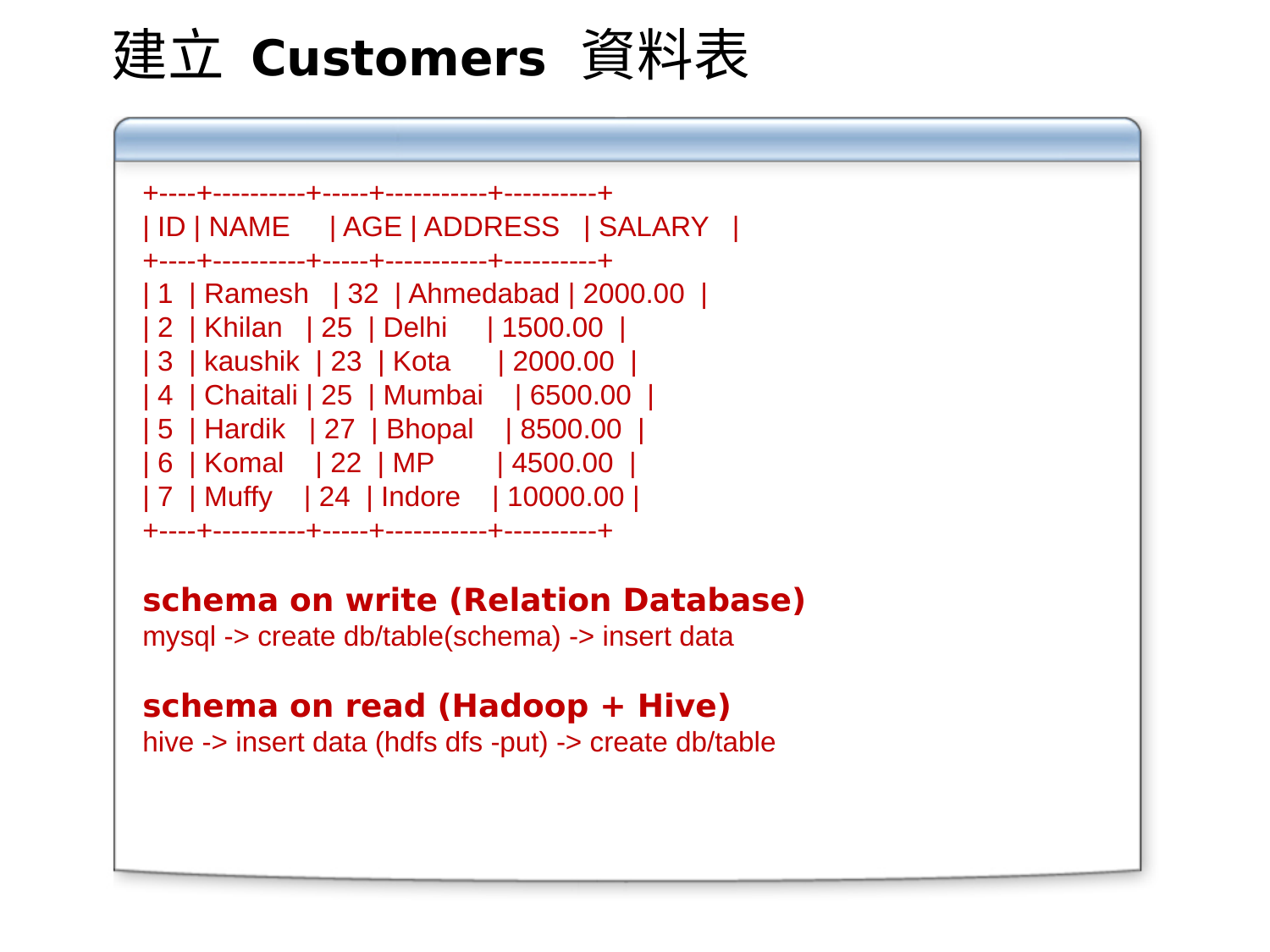

建立 Customers 資料表
+----+----------+-----+-----------+----------+
| ID | NAME     | AGE | ADDRESS   | SALARY   |
+----+----------+-----+-----------+----------+
| 1  | Ramesh   | 32  | Ahmedabad | 2000.00  |
| 2  | Khilan   | 25  | Delhi     | 1500.00  |
| 3  | kaushik  | 23  | Kota      | 2000.00  |
| 4  | Chaitali | 25  | Mumbai    | 6500.00  |
| 5  | Hardik   | 27  | Bhopal    | 8500.00  |
| 6  | Komal    | 22  | MP        | 4500.00  |
| 7  | Muffy    | 24  | Indore    | 10000.00 |
+----+----------+-----+-----------+----------+

schema on write (Relation Database)
mysql -> create db/table(schema) -> insert data

schema on read (Hadoop + Hive)
hive -> insert data (hdfs dfs -put) -> create db/table